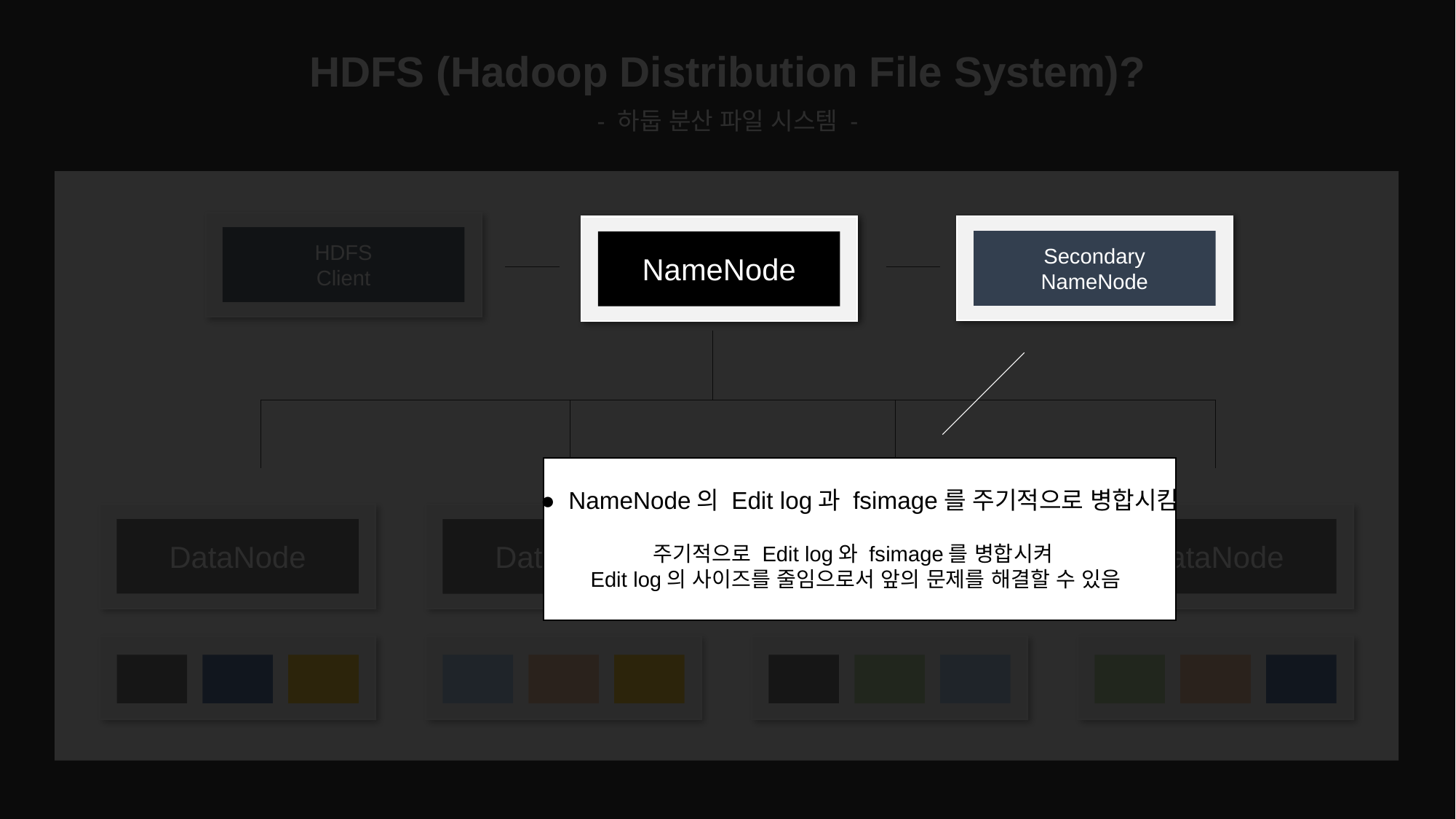

HDFS (Hadoop Distribution File System)?
- 하둡 분산 파일 시스템 -

HDFS
Client
Secondary
NameNode
Secondary
NameNode
NameNode
NameNode

●  NameNode의 Edit log과 fsimage를 주기적으로 병합시킴

DataNode
DataNode
DataNode
DataNode
주기적으로 Edit log와 fsimage를 병합시켜
Edit log의 사이즈를 줄임으로서 앞의 문제를 해결할 수 있음